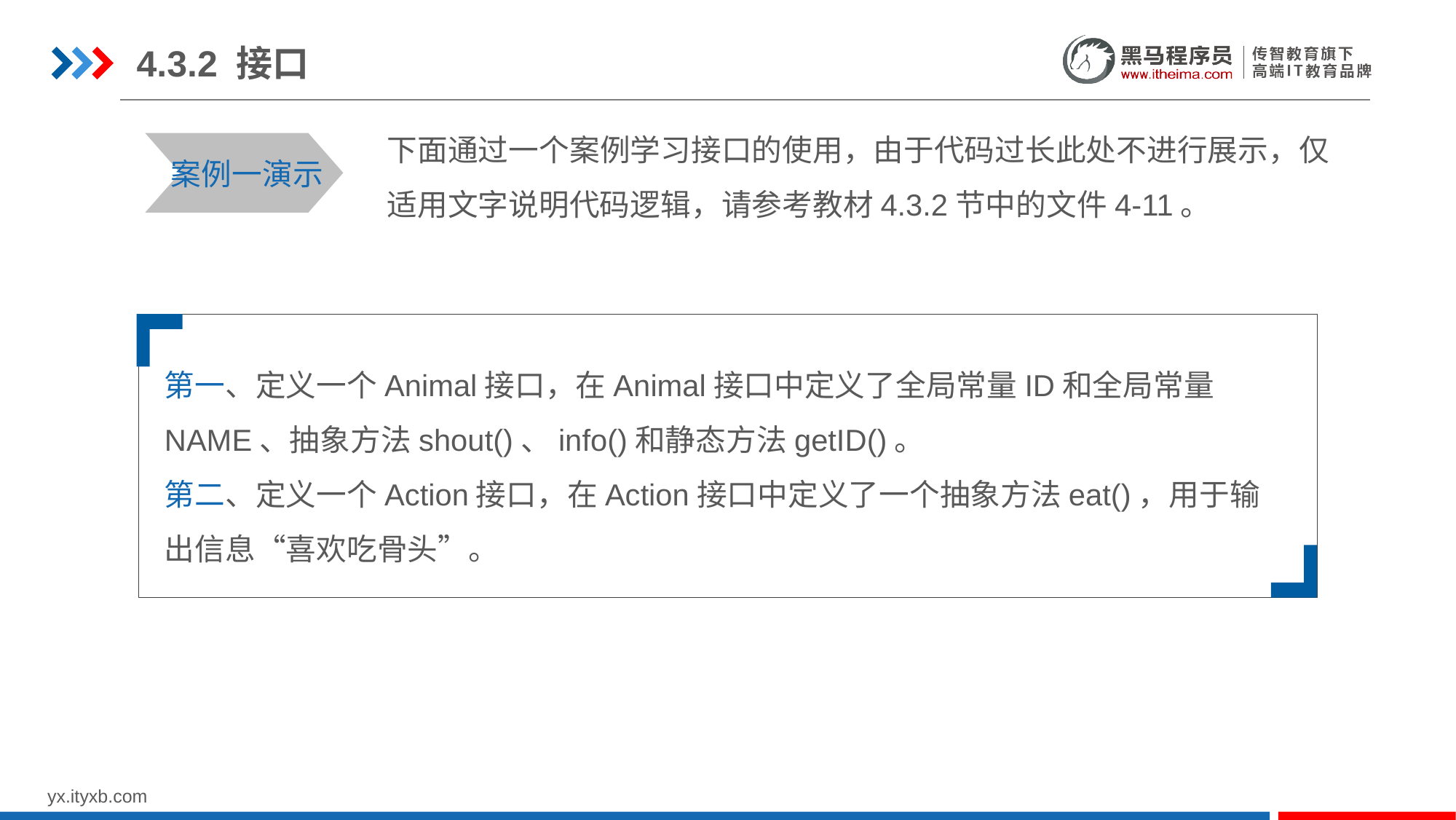

4.3.2 接口
下面通过一个案例学习接口的使用，由于代码过长此处不进行展示，仅适用文字说明代码逻辑，请参考教材4.3.2节中的文件4-11。

案例一演示

第一、定义一个Animal接口，在Animal接口中定义了全局常量ID和全局常量NAME、抽象方法shout()、info()和静态方法getID()。
第二、定义一个Action接口，在Action接口中定义了一个抽象方法eat()，用于输出信息“喜欢吃骨头”。